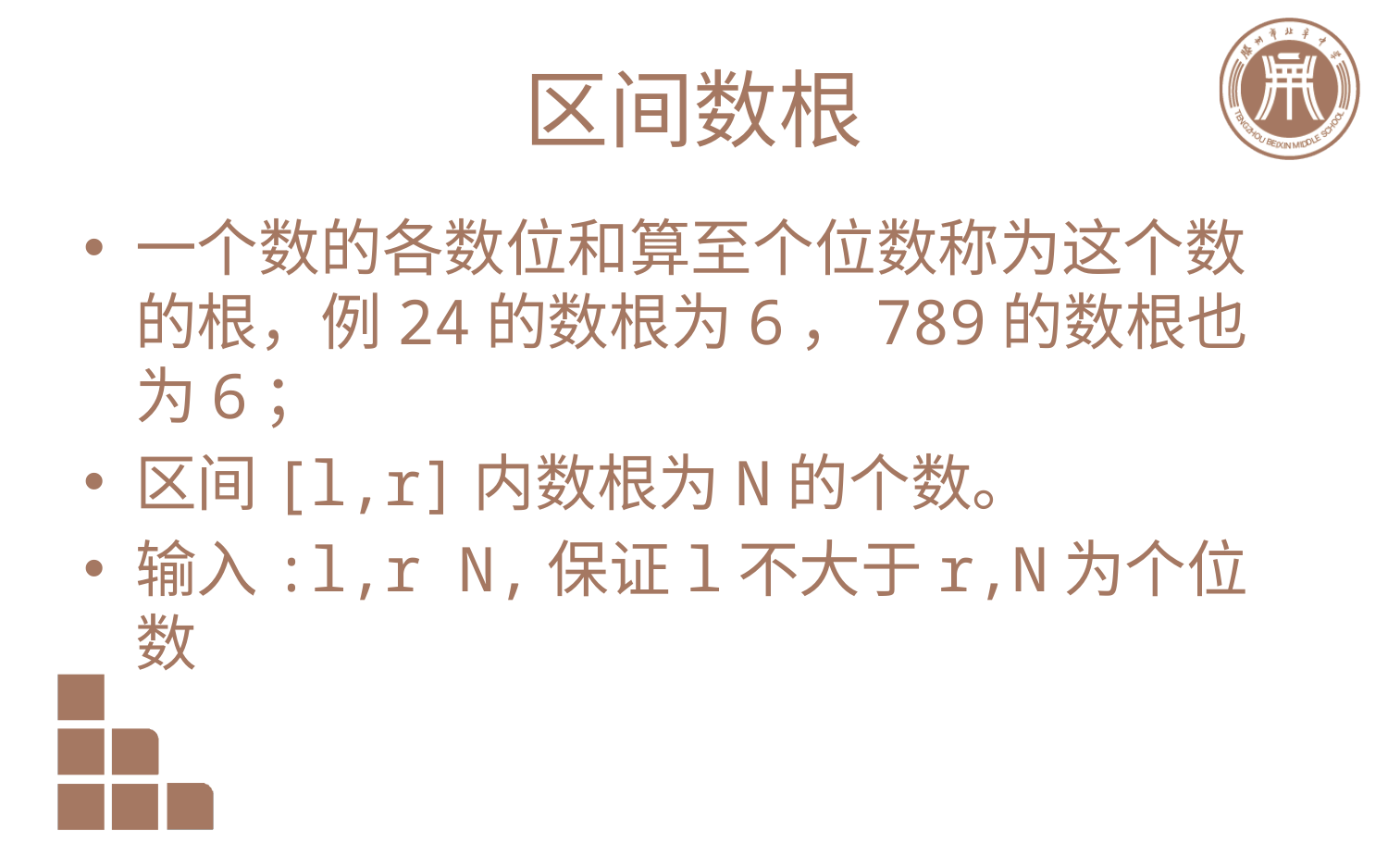

# 区间数根
一个数的各数位和算至个位数称为这个数的根，例24的数根为6，789的数根也为6；
区间[l,r]内数根为N的个数。
输入:l,r N,保证l不大于r,N为个位数